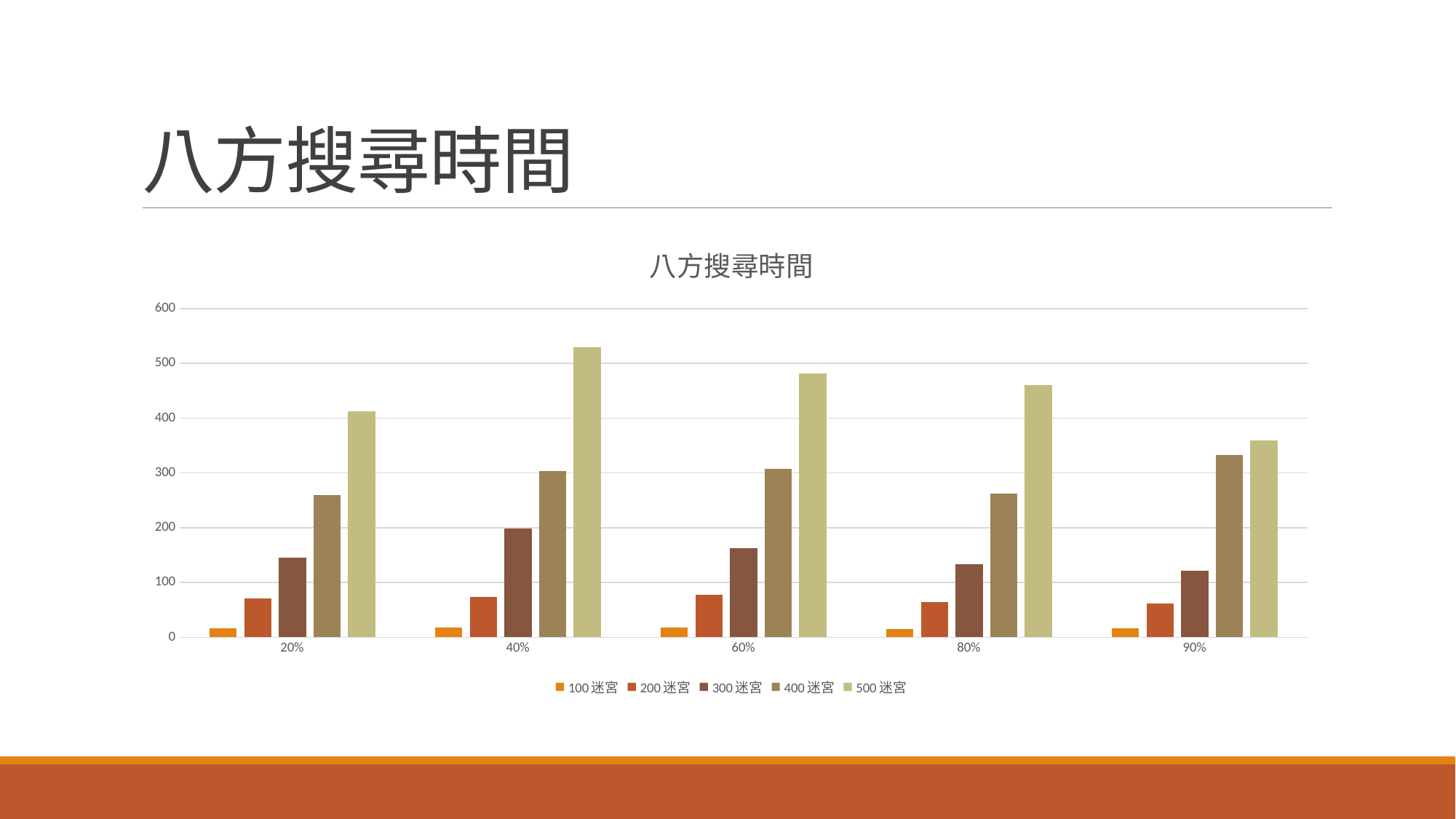

# 八方搜尋時間

### Chart: 八方搜尋時間

| Category | 100迷宮 | 200迷宮 | 300迷宮 | 400迷宮 | 500迷宮 |
|---|---|---|---|---|---|
| 0.2 | 16.0 | 71.0 | 145.0 | 260.0 | 412.0 |
| 0.4 | 18.0 | 74.0 | 199.0 | 304.0 | 530.0 |
| 0.6 | 18.0 | 77.0 | 162.0 | 307.0 | 482.0 |
| 0.8 | 15.0 | 64.0 | 134.0 | 262.0 | 460.0 |
| 0.9 | 16.0 | 61.0 | 122.0 | 333.0 | 360.0 |